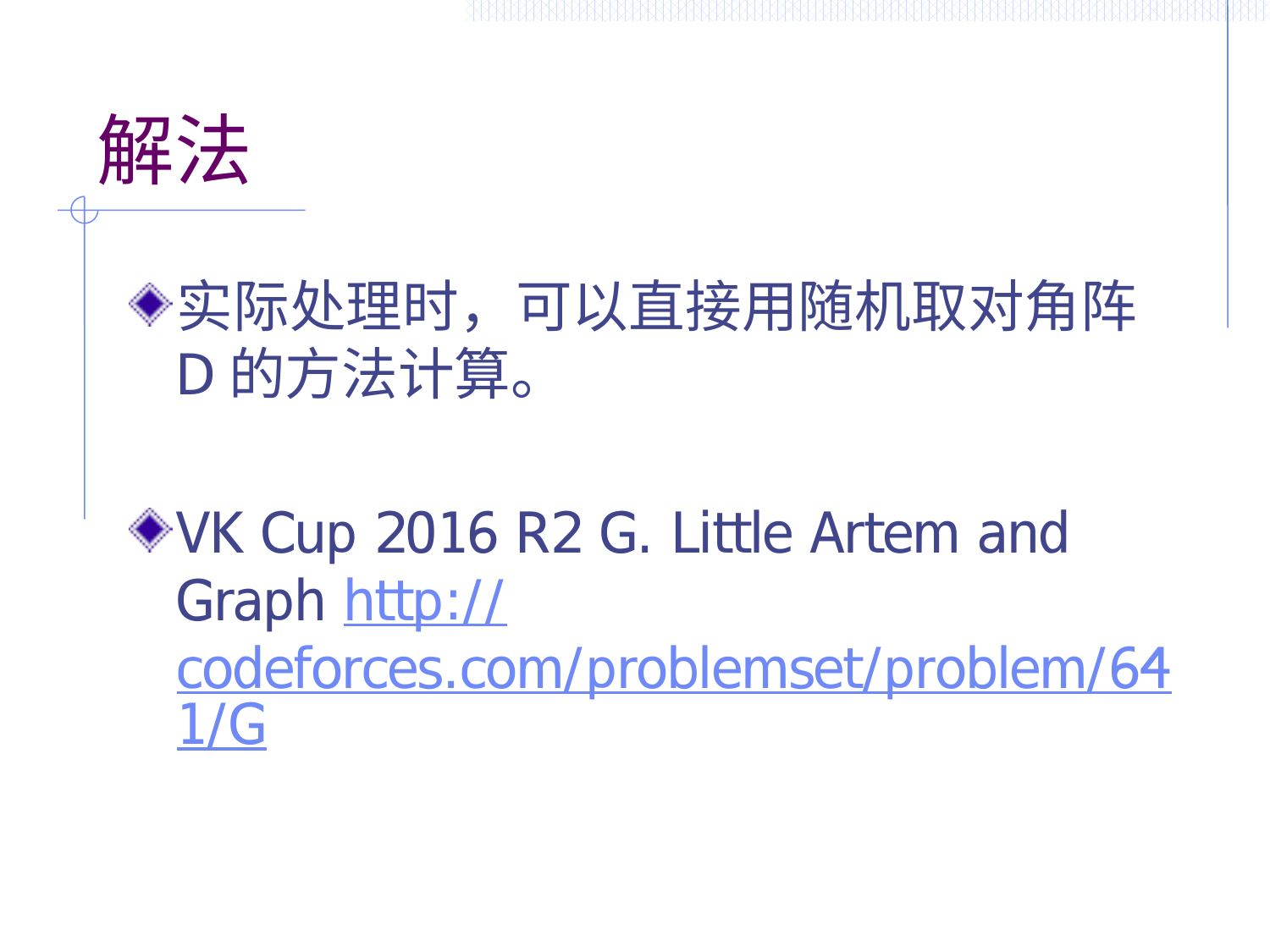

# 解法
实际处理时，可以直接用随机取对角阵D的方法计算。

VK Cup 2016 R2 G. Little Artem and Graph http://codeforces.com/problemset/problem/641/G